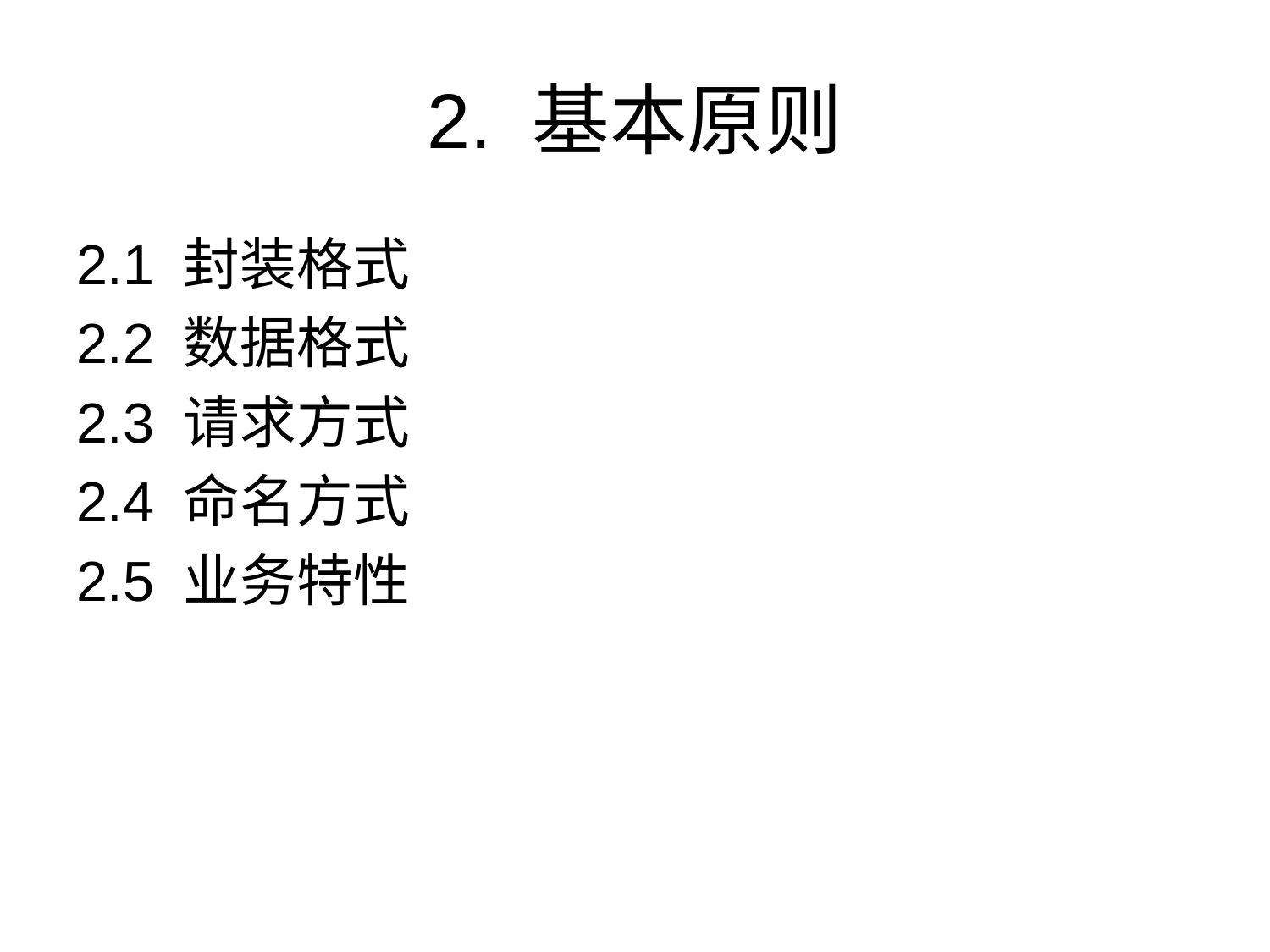

# 2. 基本原则
2.1 封装格式
2.2 数据格式
2.3 请求方式
2.4 命名方式
2.5 业务特性